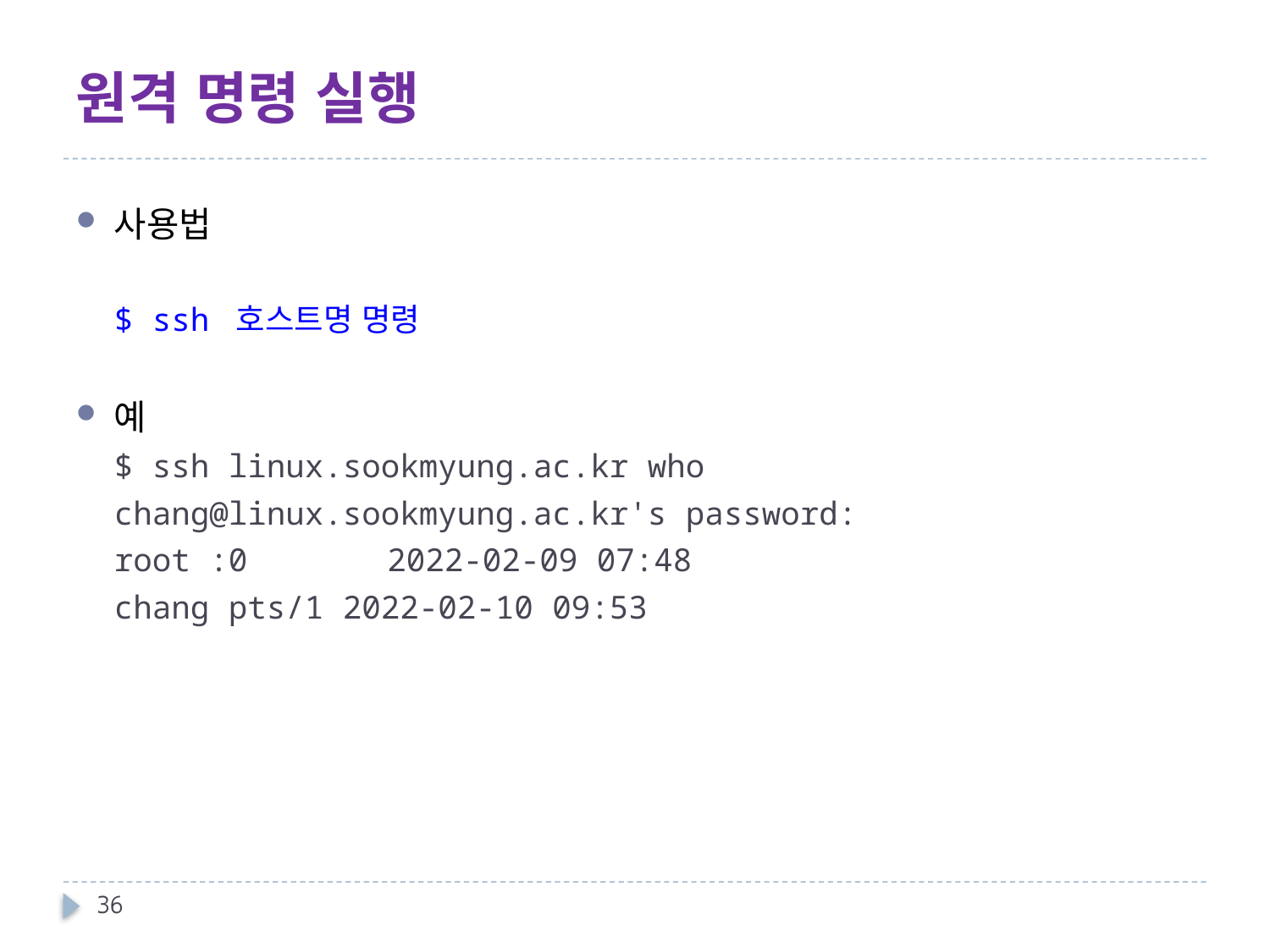

# 원격 명령 실행
사용법

$ ssh 호스트명 명령

예
$ ssh linux.sookmyung.ac.kr who
chang@linux.sookmyung.ac.kr's password:
root :0 	 2022-02-09 07:48
chang pts/1 2022-02-10 09:53

36